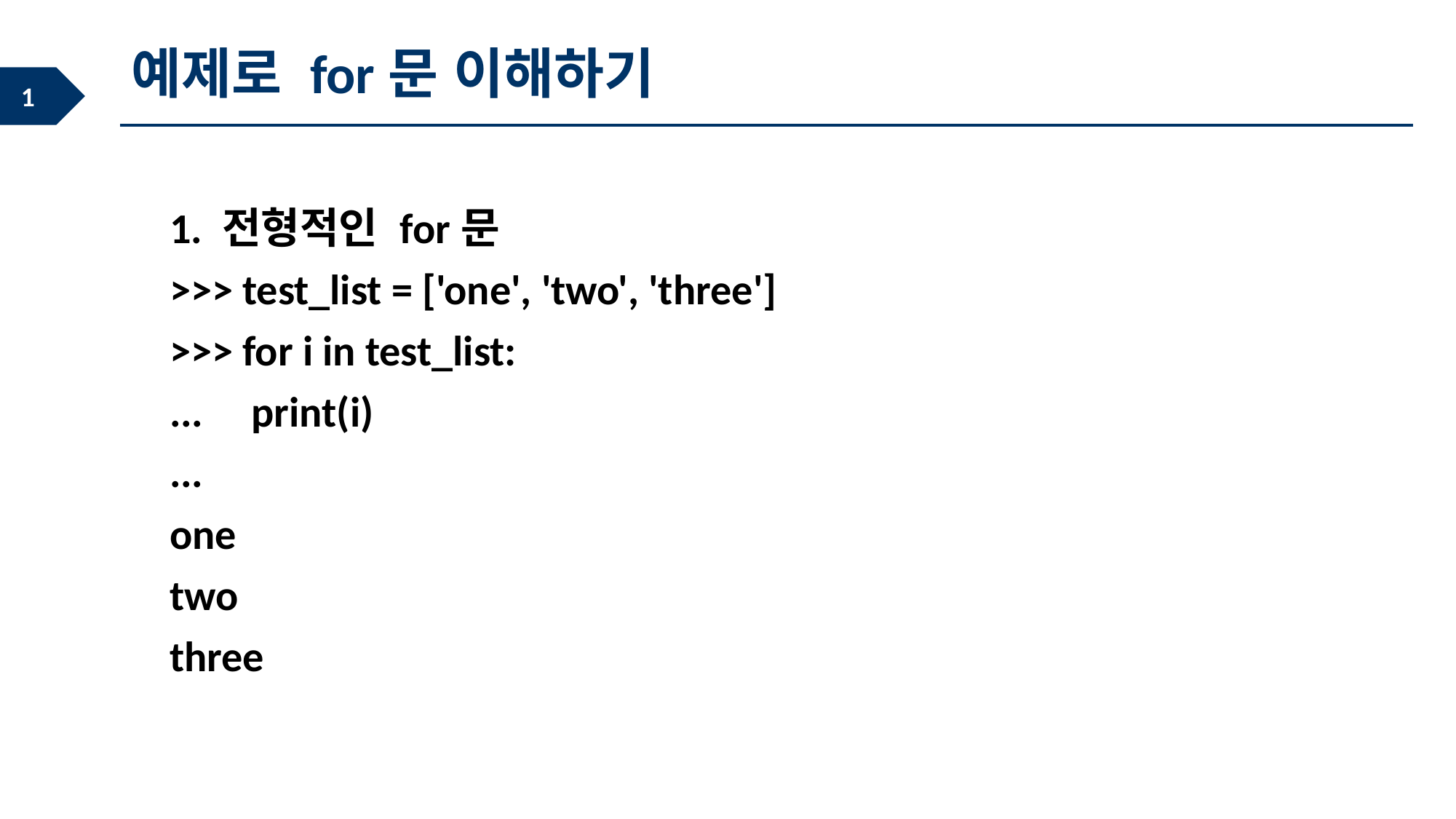

예제로 for문 이해하기
1. 전형적인 for문
>>> test_list = ['one', 'two', 'three']
>>> for i in test_list:
...     print(i)
...
one
two
three